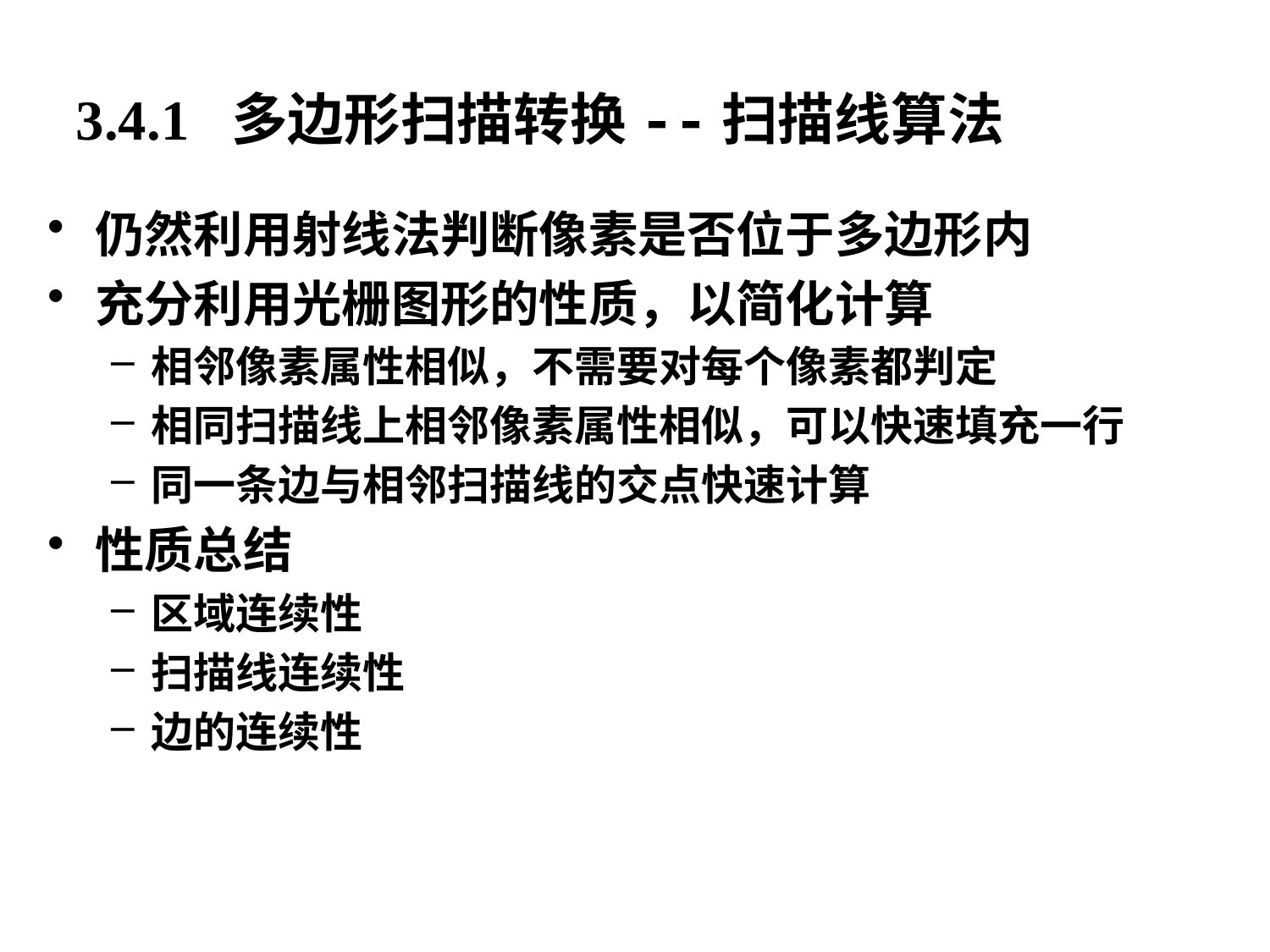

3.4.1  多边形扫描转换--扫描线算法
仍然利用射线法判断像素是否位于多边形内
充分利用光栅图形的性质，以简化计算
相邻像素属性相似，不需要对每个像素都判定
相同扫描线上相邻像素属性相似，可以快速填充一行
同一条边与相邻扫描线的交点快速计算
性质总结
区域连续性
扫描线连续性
边的连续性